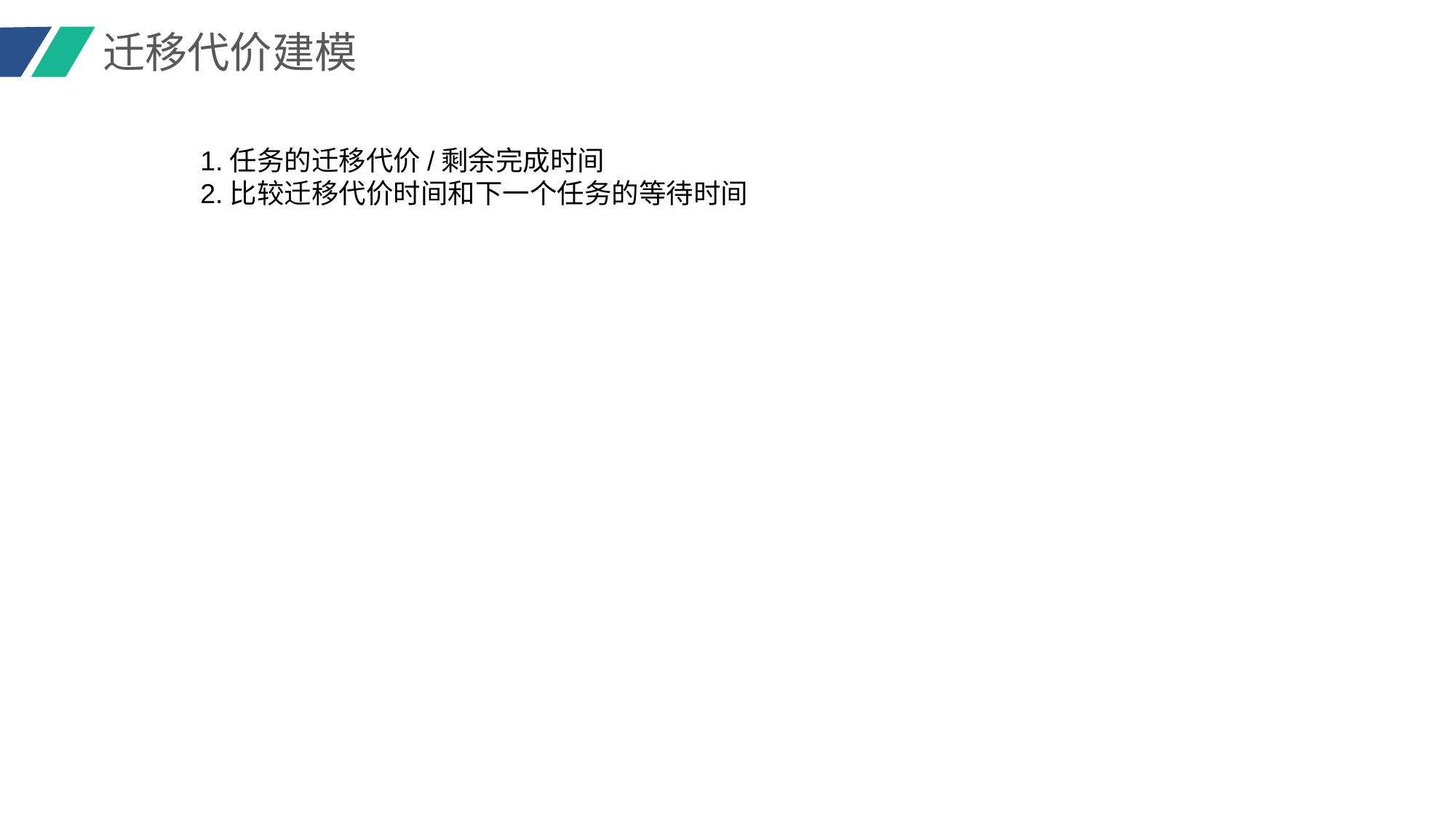

迁移代价建模

1.任务的迁移代价/剩余完成时间
2.比较迁移代价时间和下一个任务的等待时间